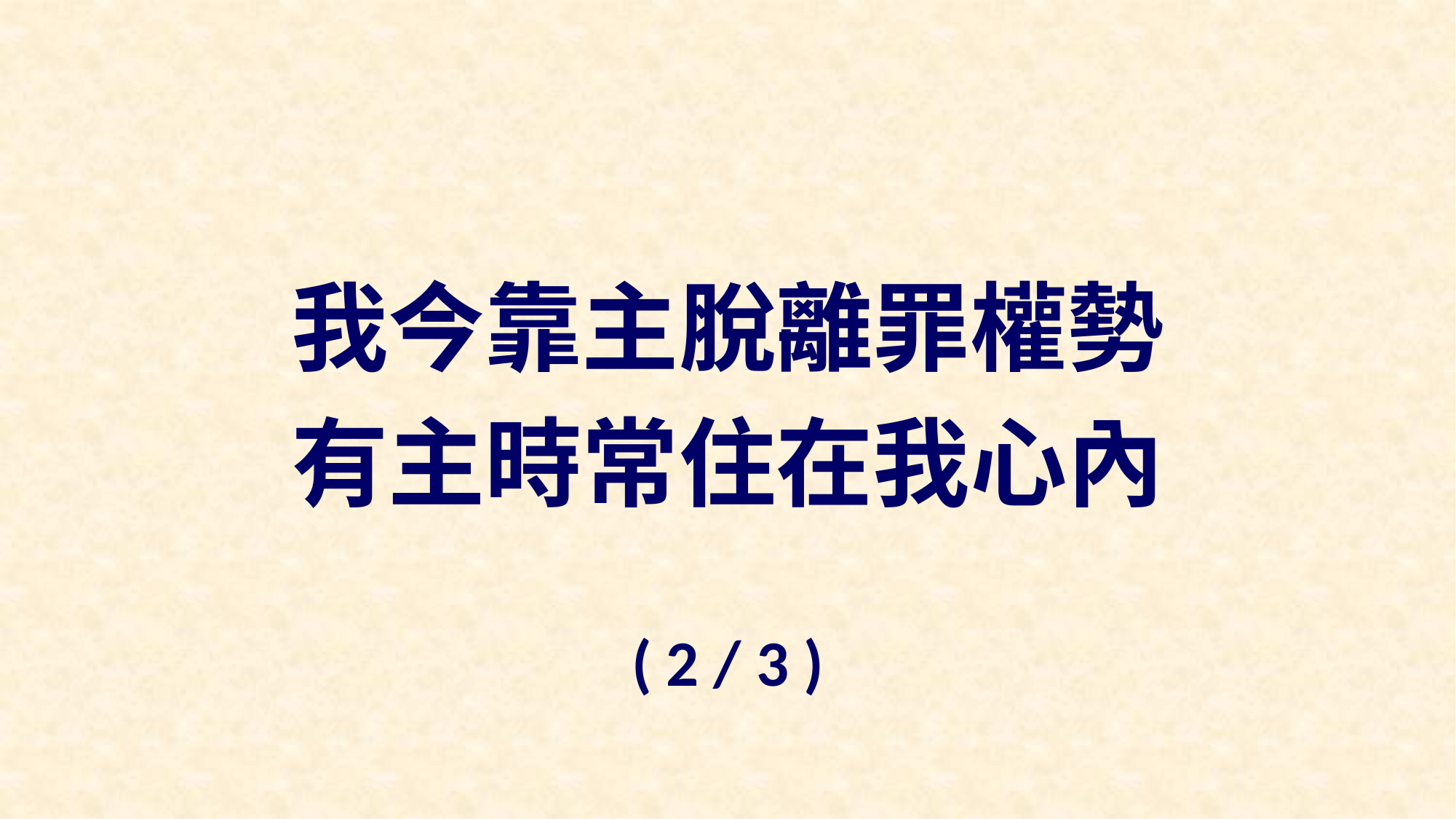

我今靠主脫離罪權勢
有主時常住在我心內
( 2 / 3 )